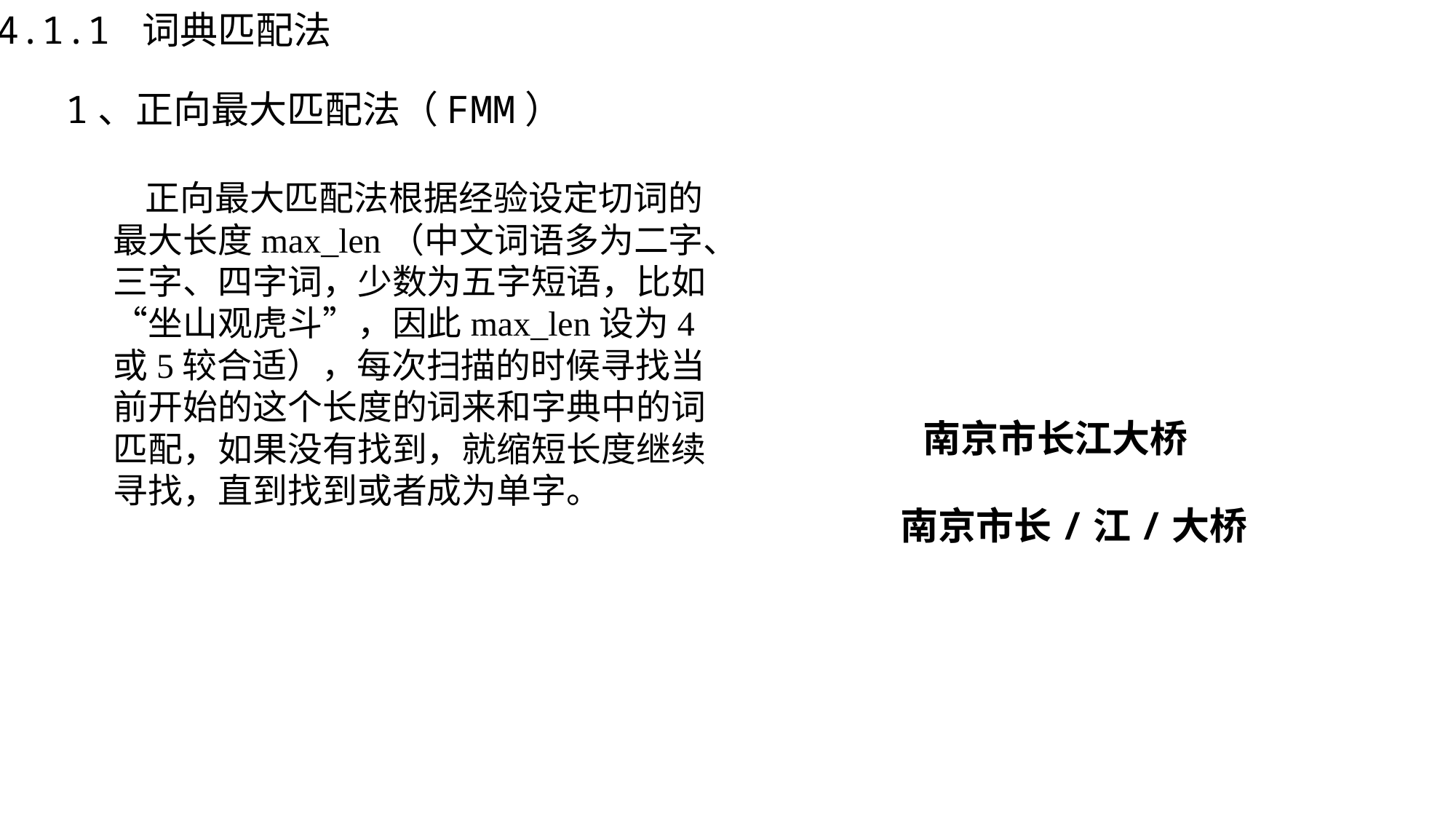

4.1.1 词典匹配法

1、正向最大匹配法（FMM）

正向最大匹配法根据经验设定切词的最大长度max_len（中文词语多为二字、三字、四字词，少数为五字短语，比如“坐山观虎斗”，因此max_len设为4或5较合适），每次扫描的时候寻找当前开始的这个长度的词来和字典中的词匹配，如果没有找到，就缩短长度继续寻找，直到找到或者成为单字。
南京市长江大桥
南京市长/江/大桥